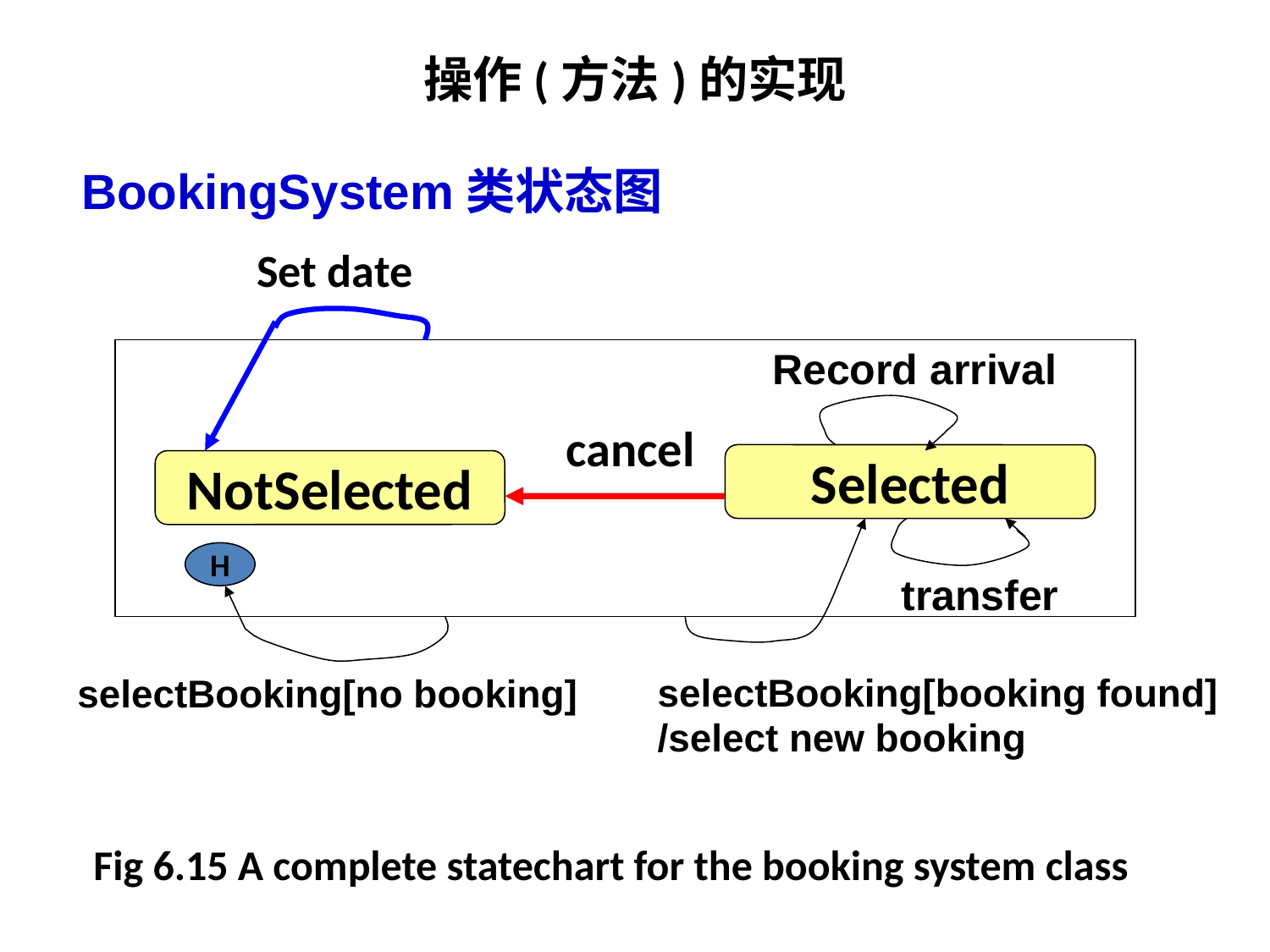

# 操作(方法)的实现
BookingSystem类状态图
Set date

Record arrival

cancel
Selected
NotSelected

H
transfer

selectBooking[booking found]
/select new booking
selectBooking[no booking]
Fig 6.15 A complete statechart for the booking system class